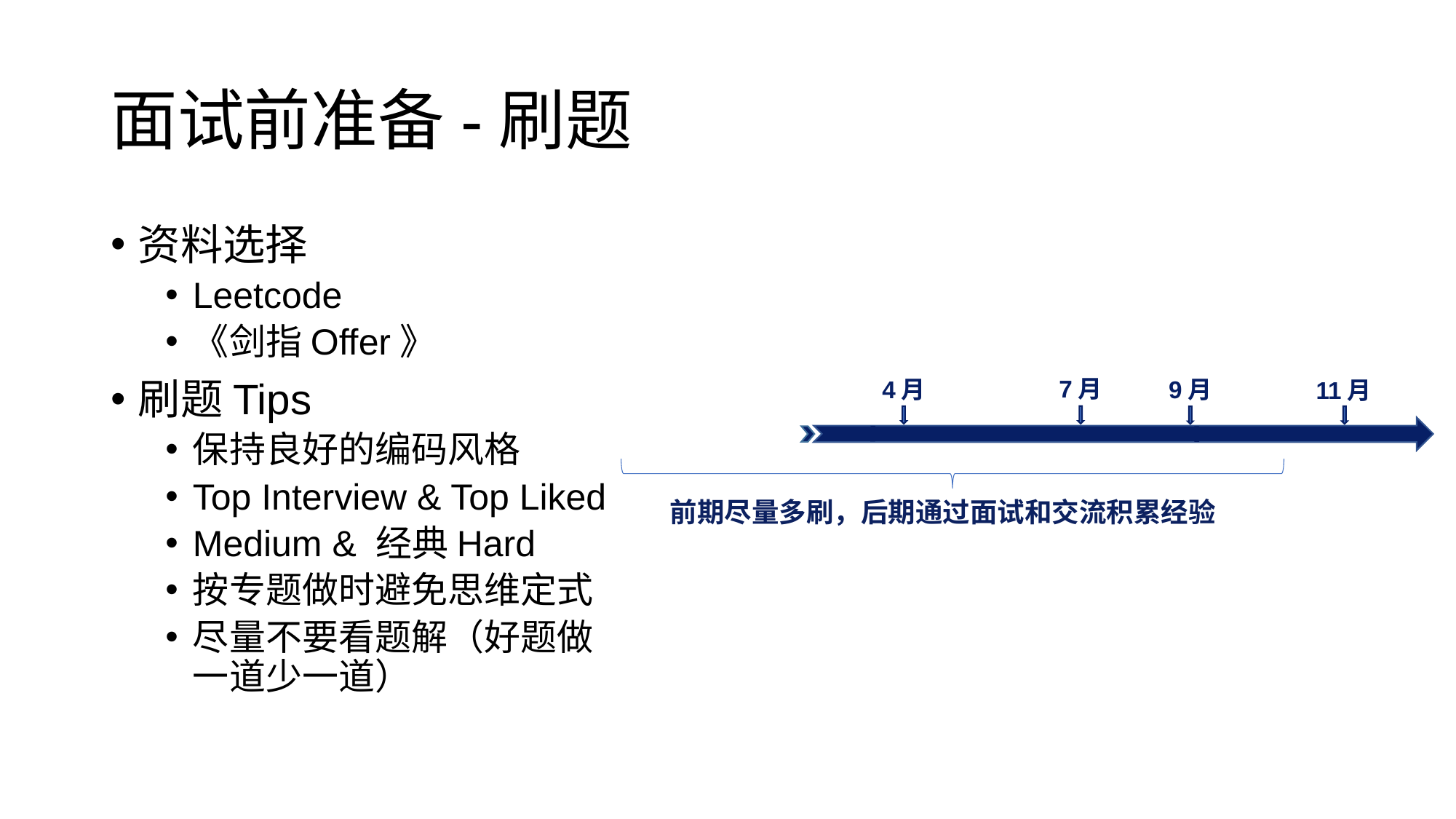

# 面试前准备-刷题

资料选择
Leetcode
《剑指Offer》
刷题Tips
保持良好的编码风格
Top Interview & Top Liked
Medium & 经典Hard
按专题做时避免思维定式
尽量不要看题解（好题做一道少一道）

7月

4月

9月

11月

前期尽量多刷，后期通过面试和交流积累经验